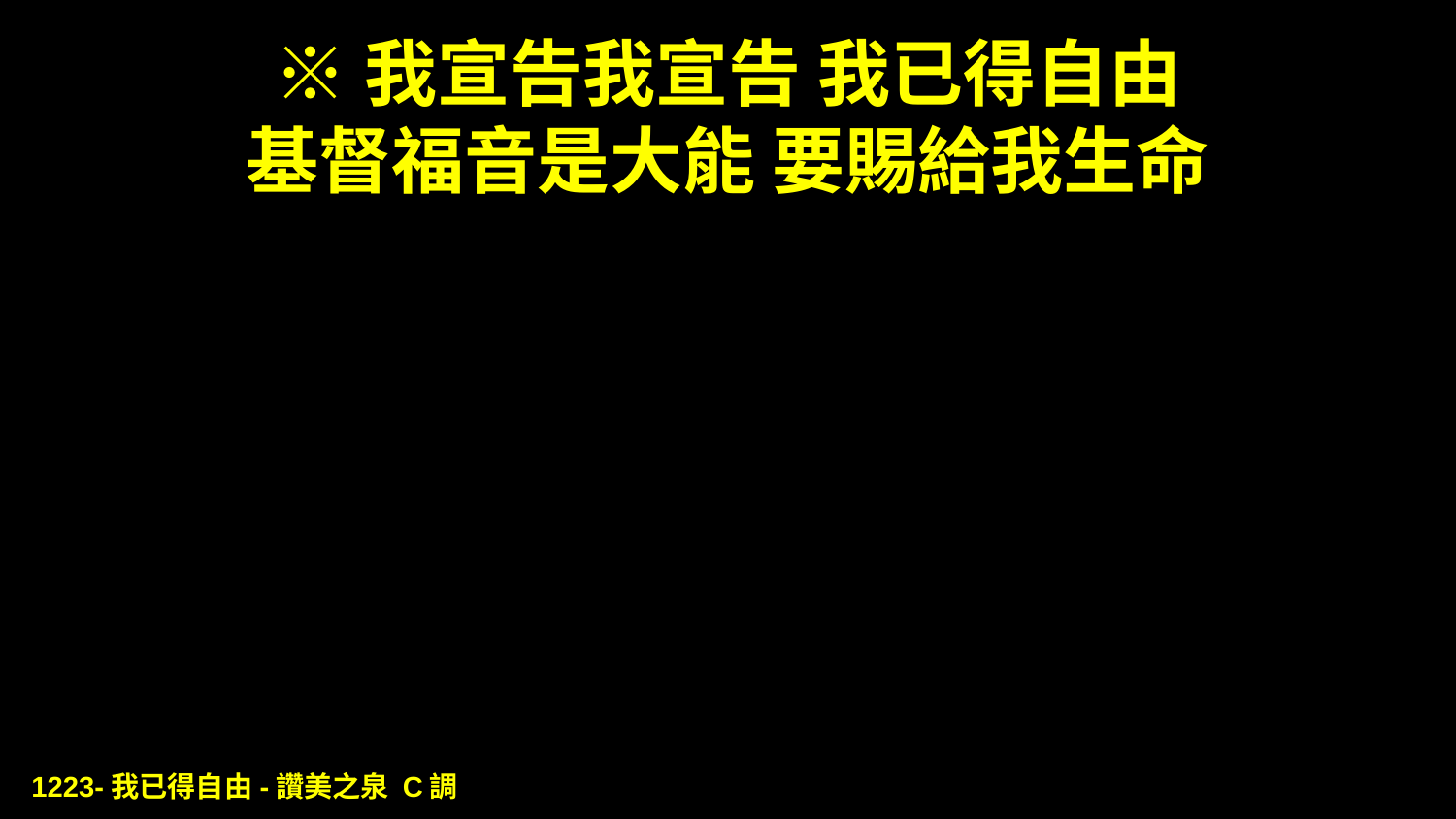

# ※我宣告我宣告 我已得自由 基督福音是大能 要賜給我生命
1223-我已得自由-讚美之泉 C調